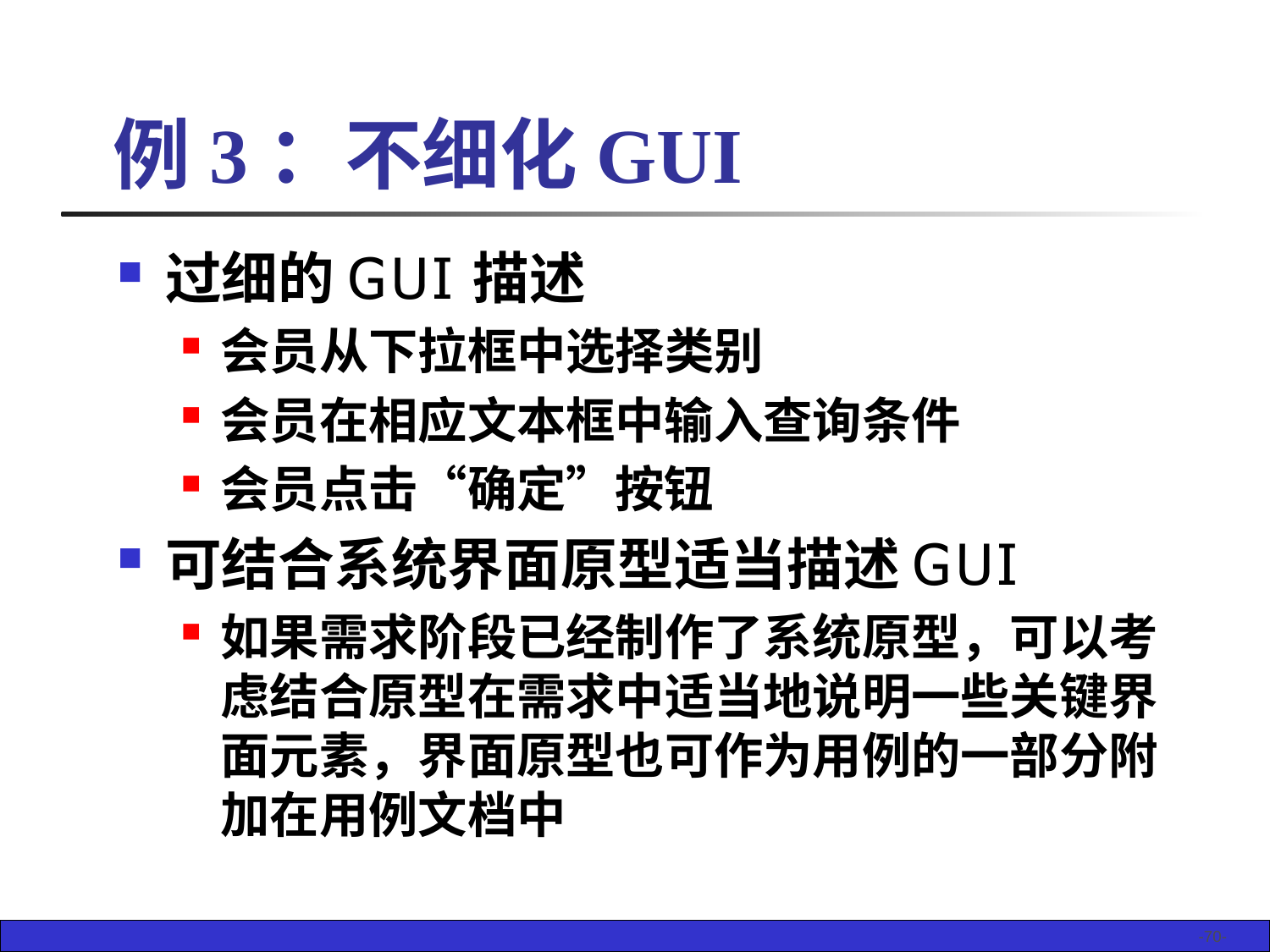

# 例3：不细化GUI
过细的GUI描述
会员从下拉框中选择类别
会员在相应文本框中输入查询条件
会员点击“确定”按钮
可结合系统界面原型适当描述GUI
如果需求阶段已经制作了系统原型，可以考虑结合原型在需求中适当地说明一些关键界面元素，界面原型也可作为用例的一部分附加在用例文档中
-70-